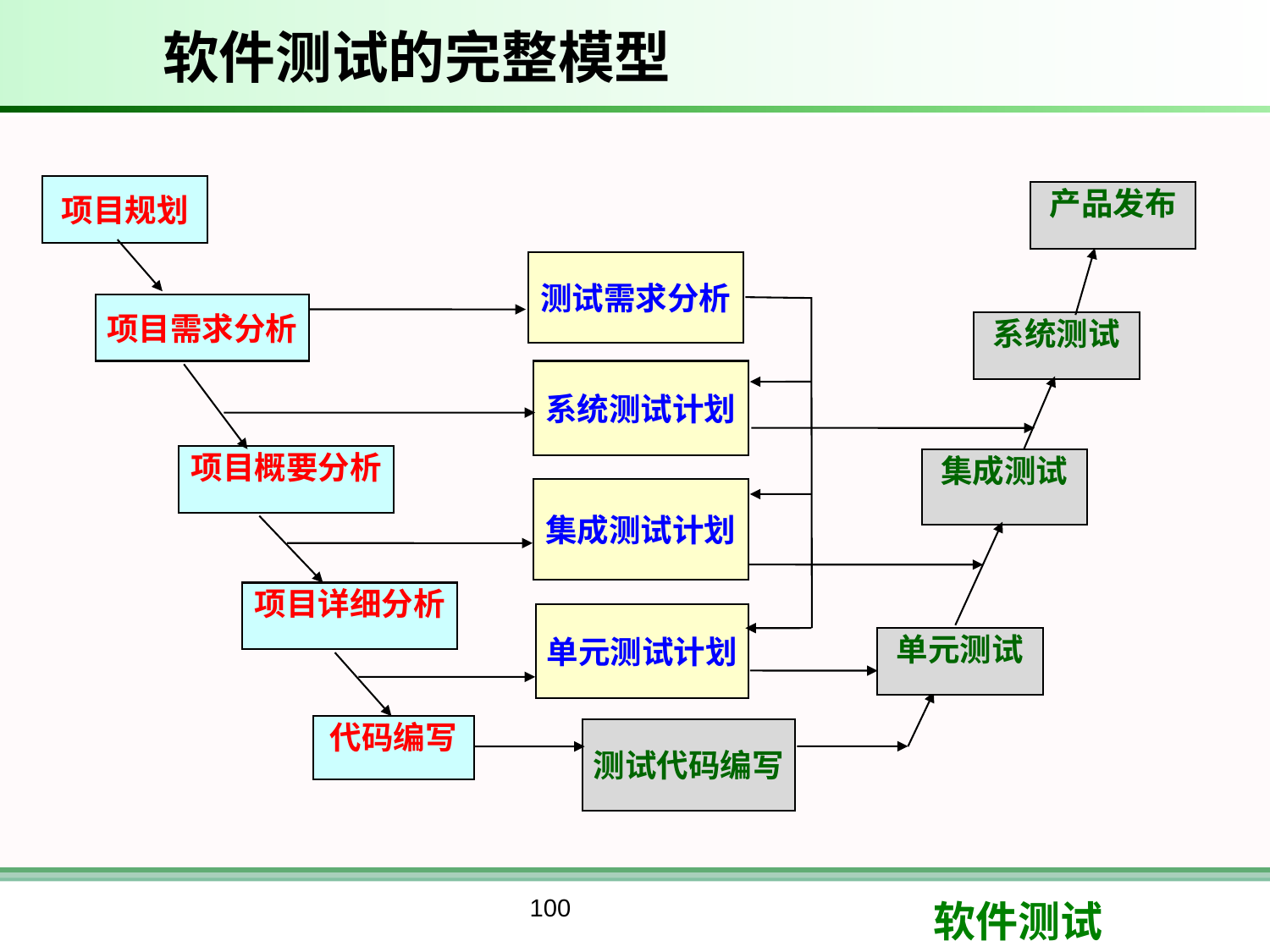

# 软件测试的完整模型
项目规划
产品发布

测试需求分析
项目需求分析

系统测试

系统测试计划

项目概要分析

集成测试

集成测试计划

项目详细分析

单元测试计划

单元测试

代码编写
测试代码编写

100